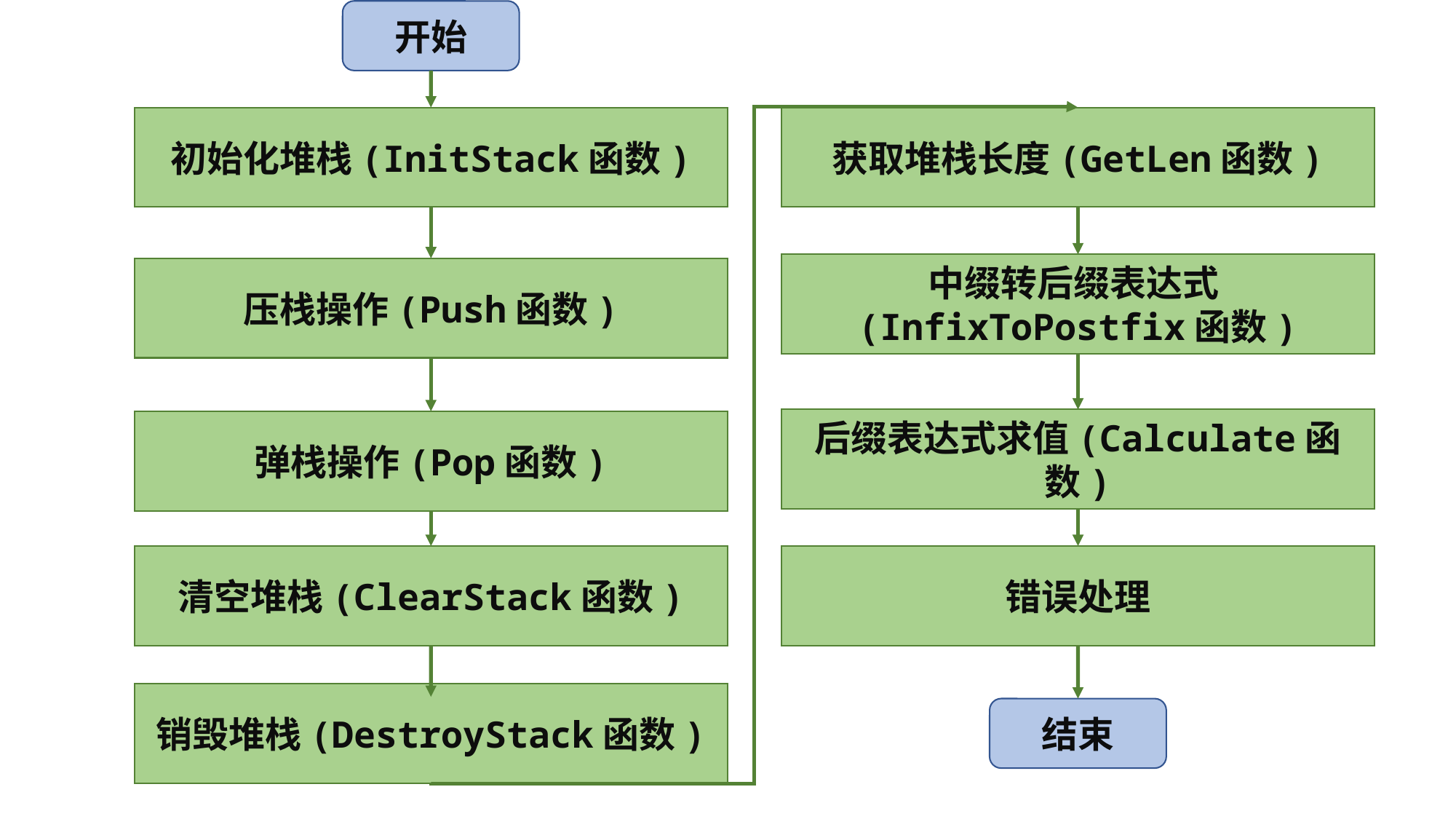

开始
初始化堆栈(InitStack函数)
获取堆栈长度(GetLen函数)
中缀转后缀表达式(InfixToPostfix函数)
压栈操作(Push函数)
后缀表达式求值(Calculate函数)
弹栈操作(Pop函数)
清空堆栈(ClearStack函数)
错误处理
销毁堆栈(DestroyStack函数)
结束